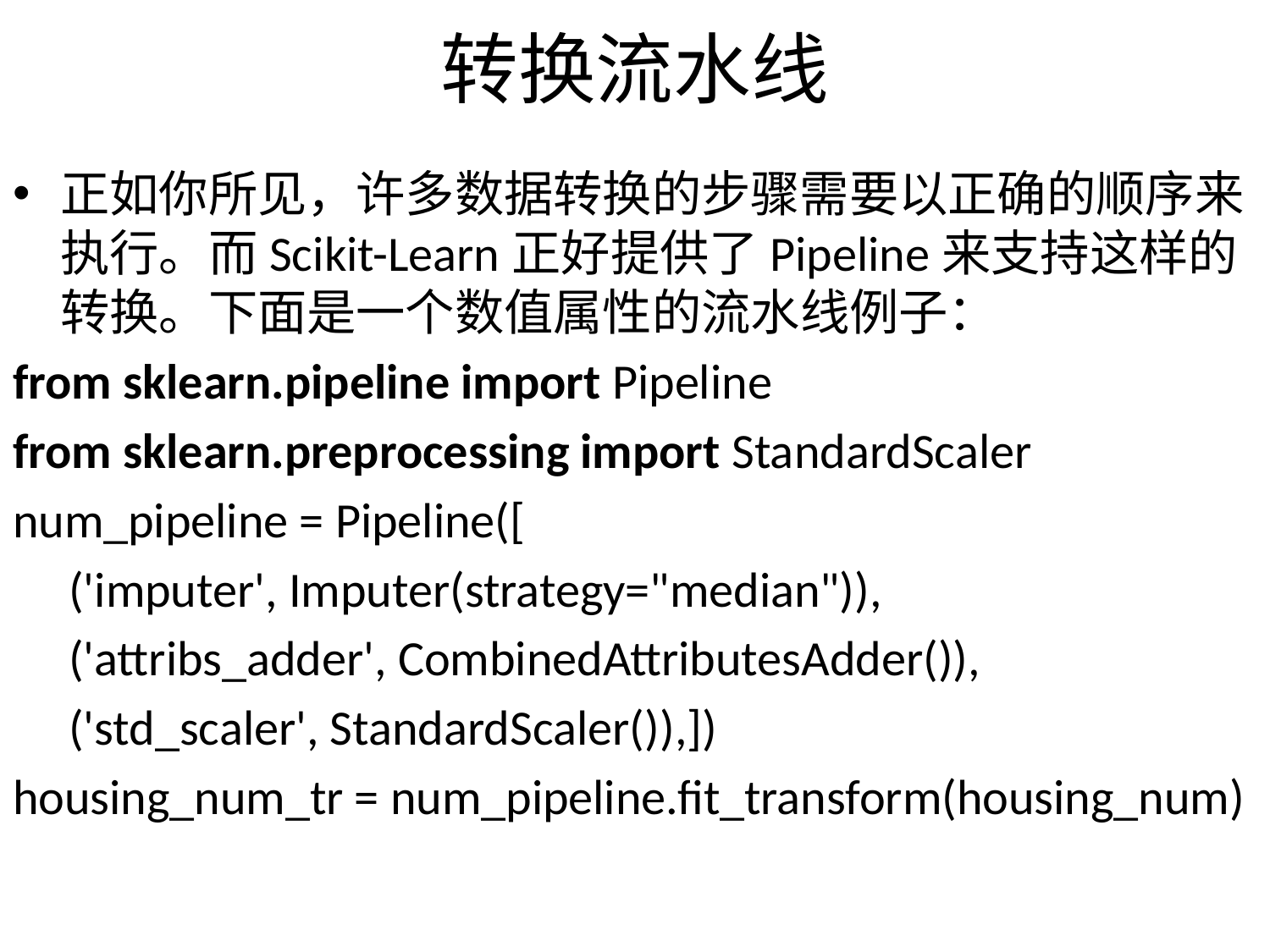

# 转换流水线
正如你所见，许多数据转换的步骤需要以正确的顺序来执行。而Scikit-Learn正好提供了Pipeline来支持这样的转换。下面是一个数值属性的流水线例子：
from sklearn.pipeline import Pipeline
from sklearn.preprocessing import StandardScaler
num_pipeline = Pipeline([
     ('imputer', Imputer(strategy="median")),
     ('attribs_adder', CombinedAttributesAdder()),
     ('std_scaler', StandardScaler()),])
housing_num_tr = num_pipeline.fit_transform(housing_num)